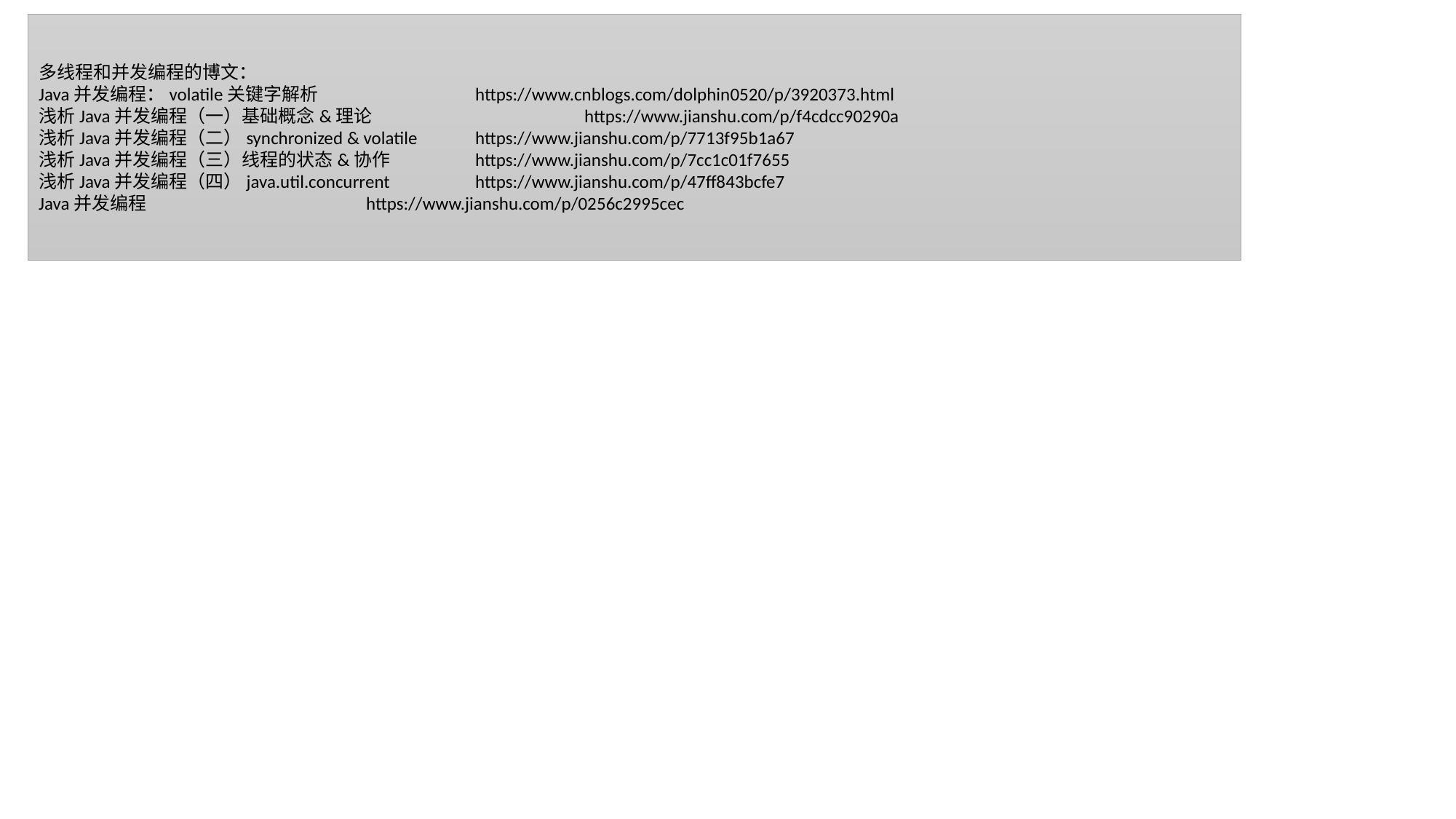

多线程和并发编程的博文：
Java并发编程：volatile关键字解析		https://www.cnblogs.com/dolphin0520/p/3920373.html
浅析Java并发编程（一）基础概念&理论		https://www.jianshu.com/p/f4cdcc90290a
浅析Java并发编程（二）synchronized & volatile	https://www.jianshu.com/p/7713f95b1a67
浅析Java并发编程（三）线程的状态&协作	https://www.jianshu.com/p/7cc1c01f7655
浅析Java并发编程（四）java.util.concurrent	https://www.jianshu.com/p/47ff843bcfe7
Java并发编程			https://www.jianshu.com/p/0256c2995cec